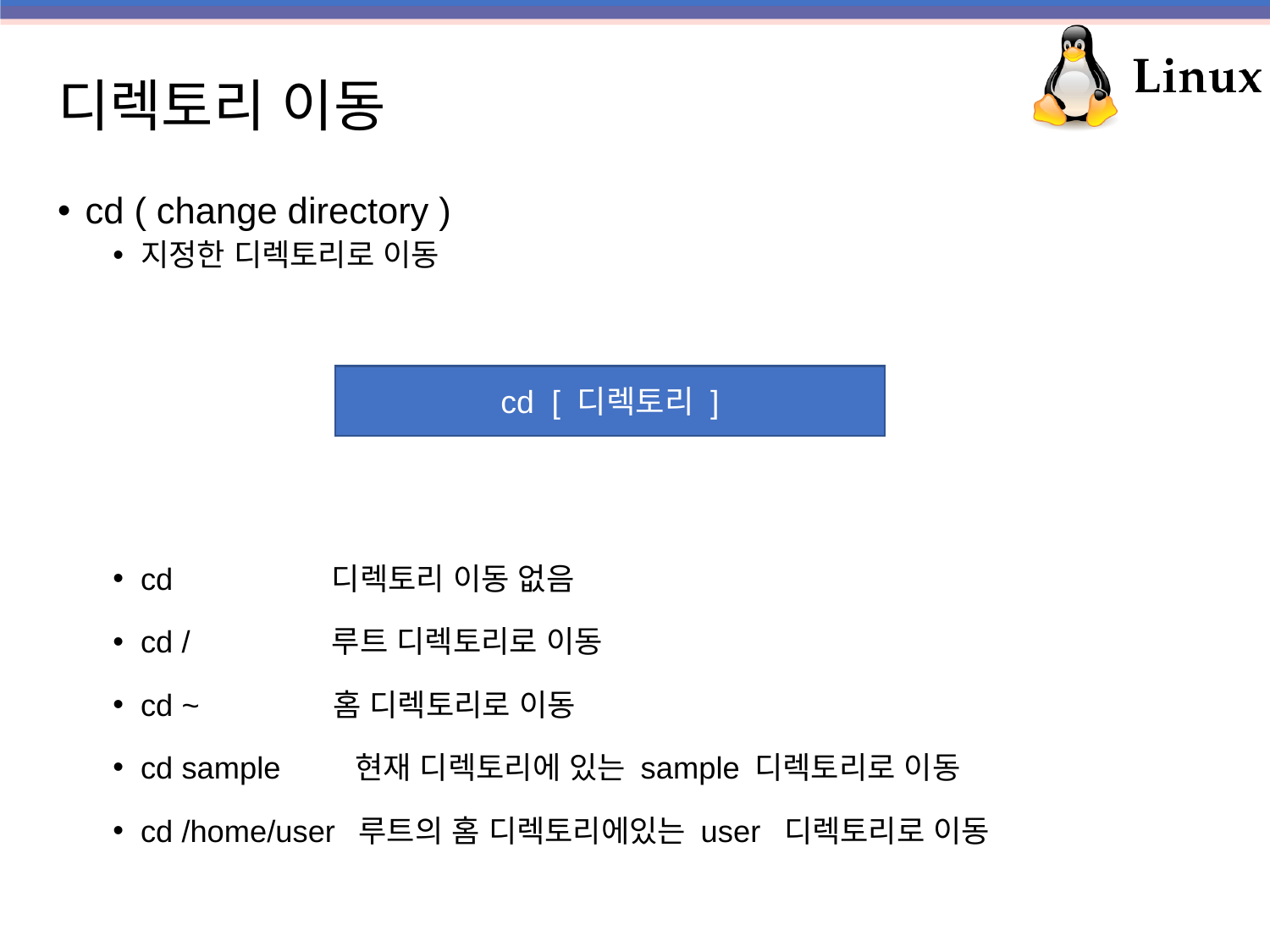

# 디렉토리 이동
cd ( change directory )
지정한 디렉토리로 이동

cd                  디렉토리 이동 없음
cd /                루트 디렉토리로 이동
cd ~               홈 디렉토리로 이동
cd sample        현재 디렉토리에 있는 sample 디렉토리로 이동
cd /home/user  루트의 홈 디렉토리에있는 user  디렉토리로 이동
cd  [ 디렉토리 ]